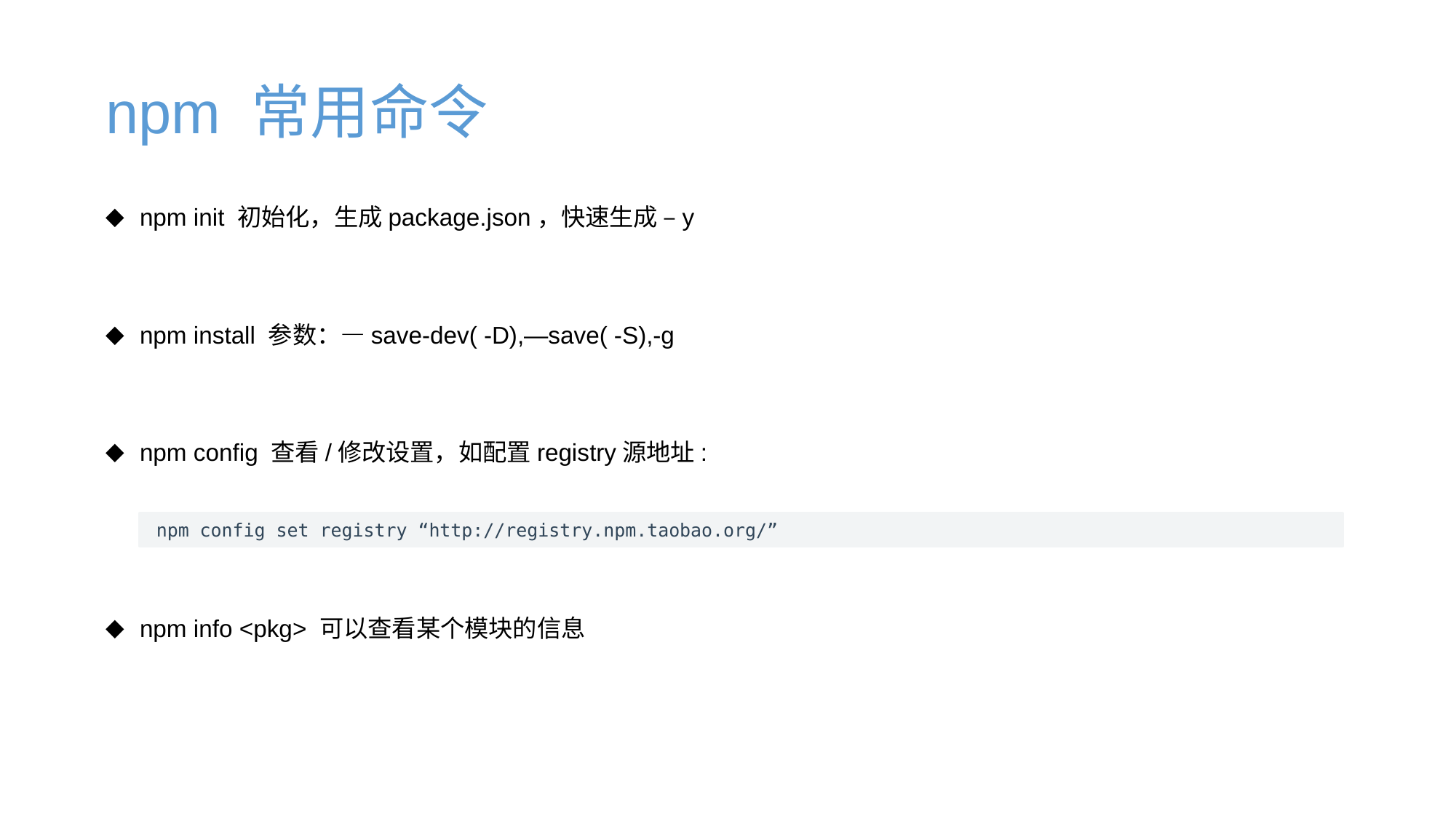

# npm 常用命令
npm init 初始化，生成package.json，快速生成 –y

npm install 参数：—save-dev( -D),—save( -S),-g

npm config 查看/修改设置，如配置registry源地址:

npm info <pkg> 可以查看某个模块的信息
 npm config set registry “http://registry.npm.taobao.org/”